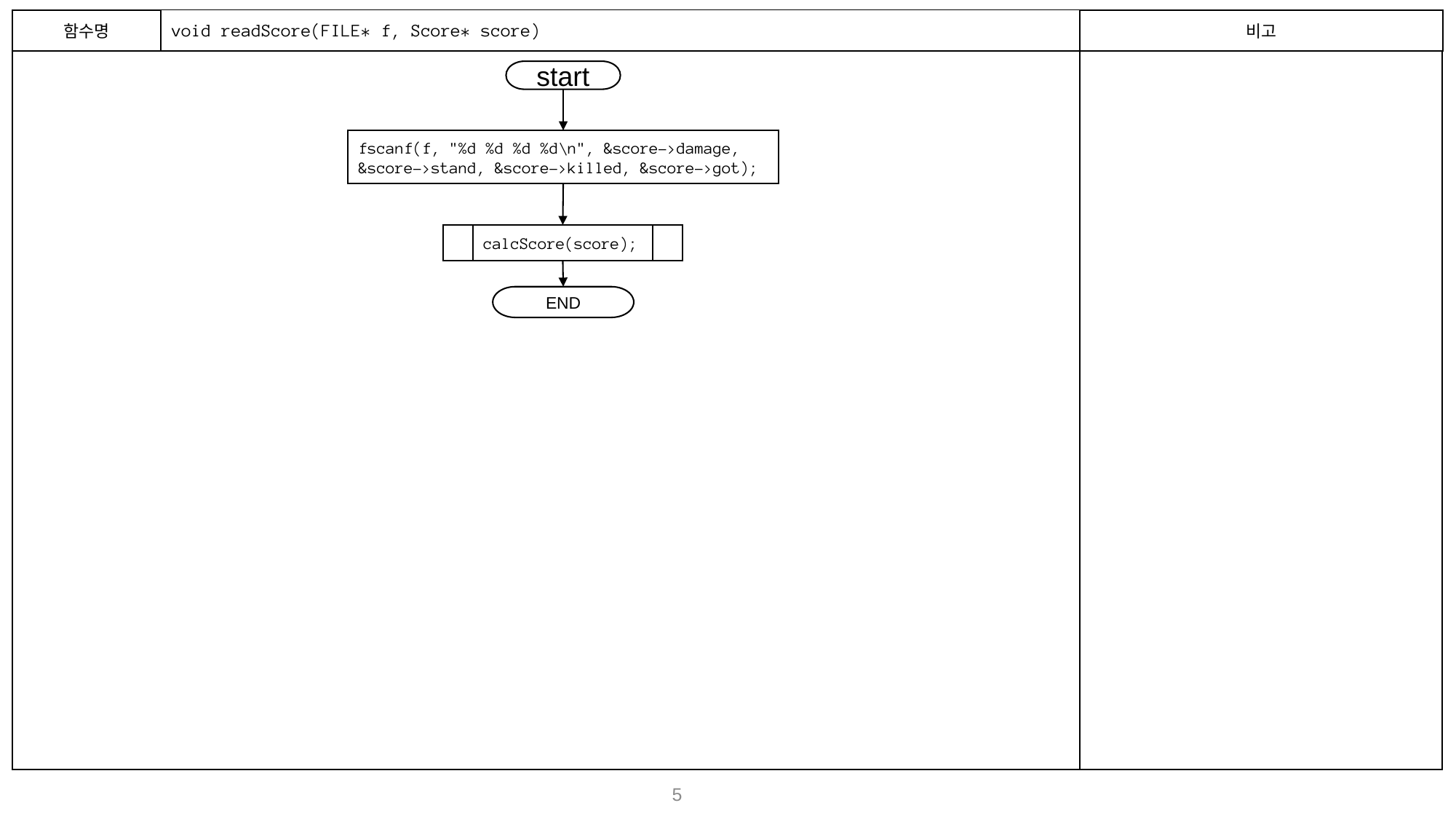

함수명
# void readScore(FILE* f, Score* score)
비고

start
fscanf(f, "%d %d %d %d\n", &score->damage, &score->stand, &score->killed, &score->got);
calcScore(score);
END
5